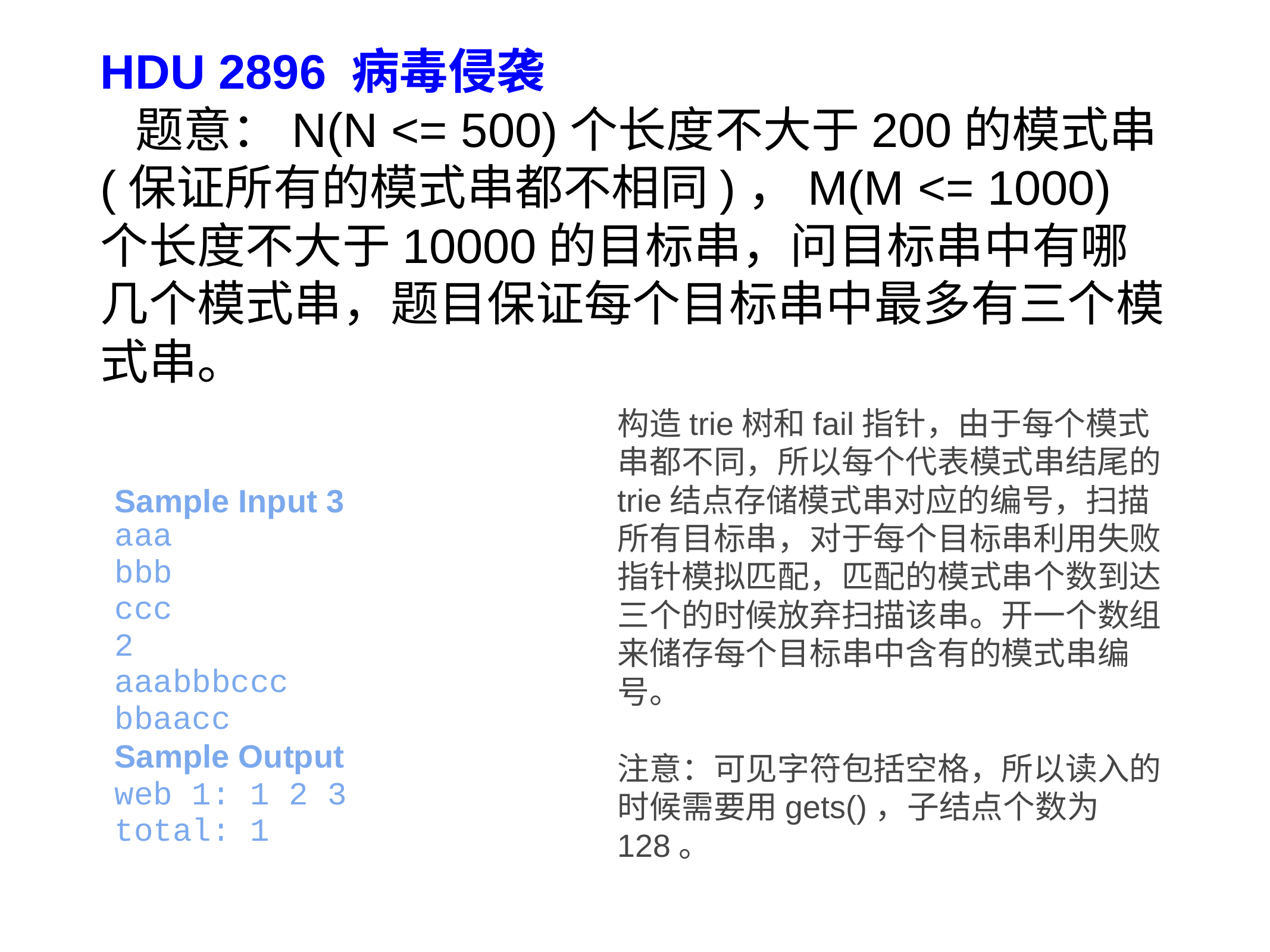

HDU 2896 病毒侵袭
题意：N(N <= 500)个长度不大于200的模式串(保证所有的模式串都不相同)，M(M <= 1000)个长度不大于10000的目标串，问目标串中有哪几个模式串，题目保证每个目标串中最多有三个模式串。
# 构造trie树和fail指针，由于每个模式串都不同，所以每个代表模式串结尾的trie结点存储模式串对应的编号，扫描所有目标串，对于每个目标串利用失败指针模拟匹配，匹配的模式串个数到达三个的时候放弃扫描该串。开一个数组来储存每个目标串中含有的模式串编号。

注意：可见字符包括空格，所以读入的时候需要用gets()，子结点个数为128。
| Sample Input 3 aaa bbb ccc 2 aaabbbccc bbaacc Sample Output web 1: 1 2 3 total: 1 |
| --- |